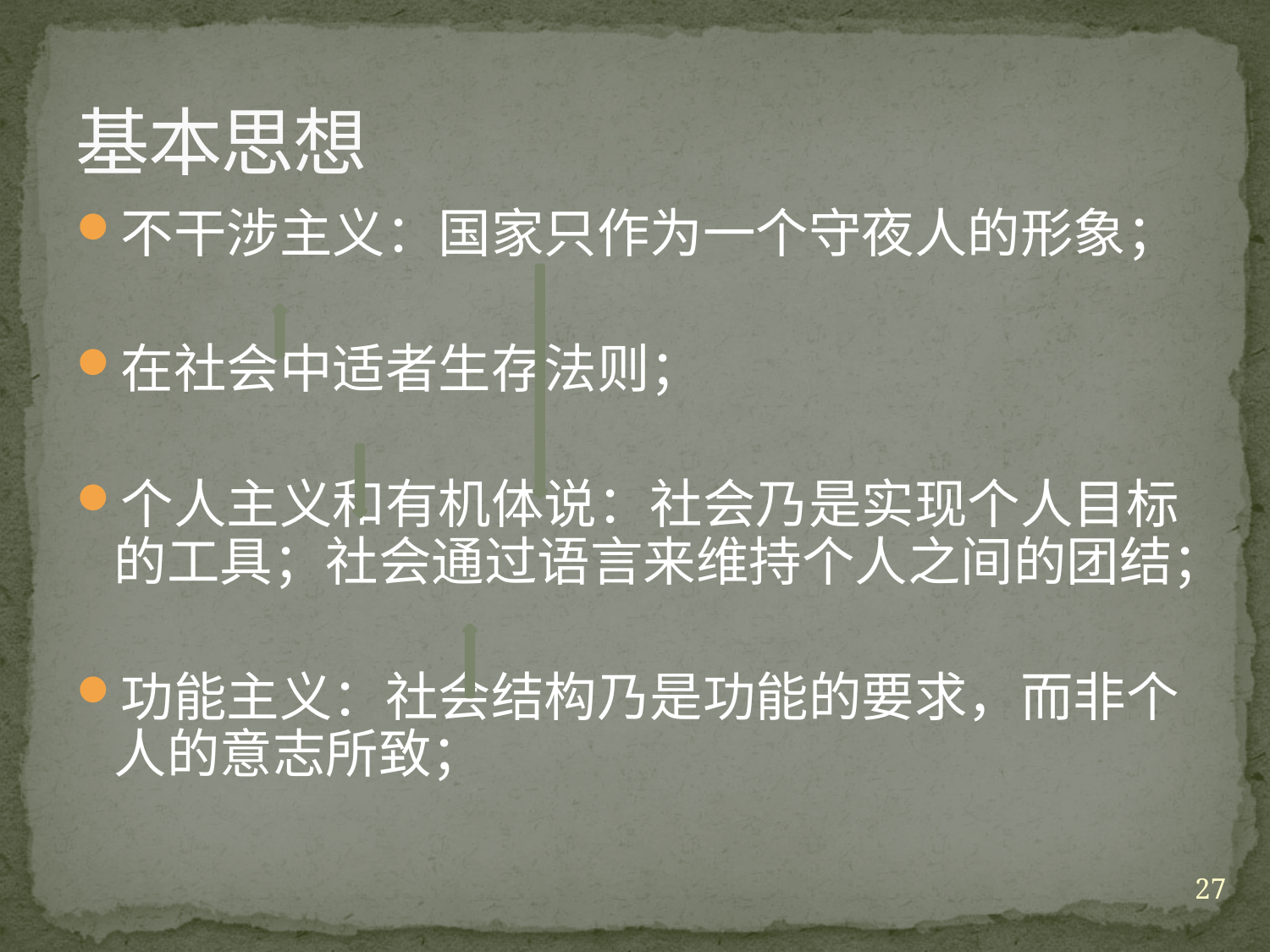

基本思想
不干涉主义：国家只作为一个守夜人的形象；

在社会中适者生存法则；

个人主义和有机体说：社会乃是实现个人目标的工具；社会通过语言来维持个人之间的团结；

功能主义：社会结构乃是功能的要求，而非个人的意志所致；

27